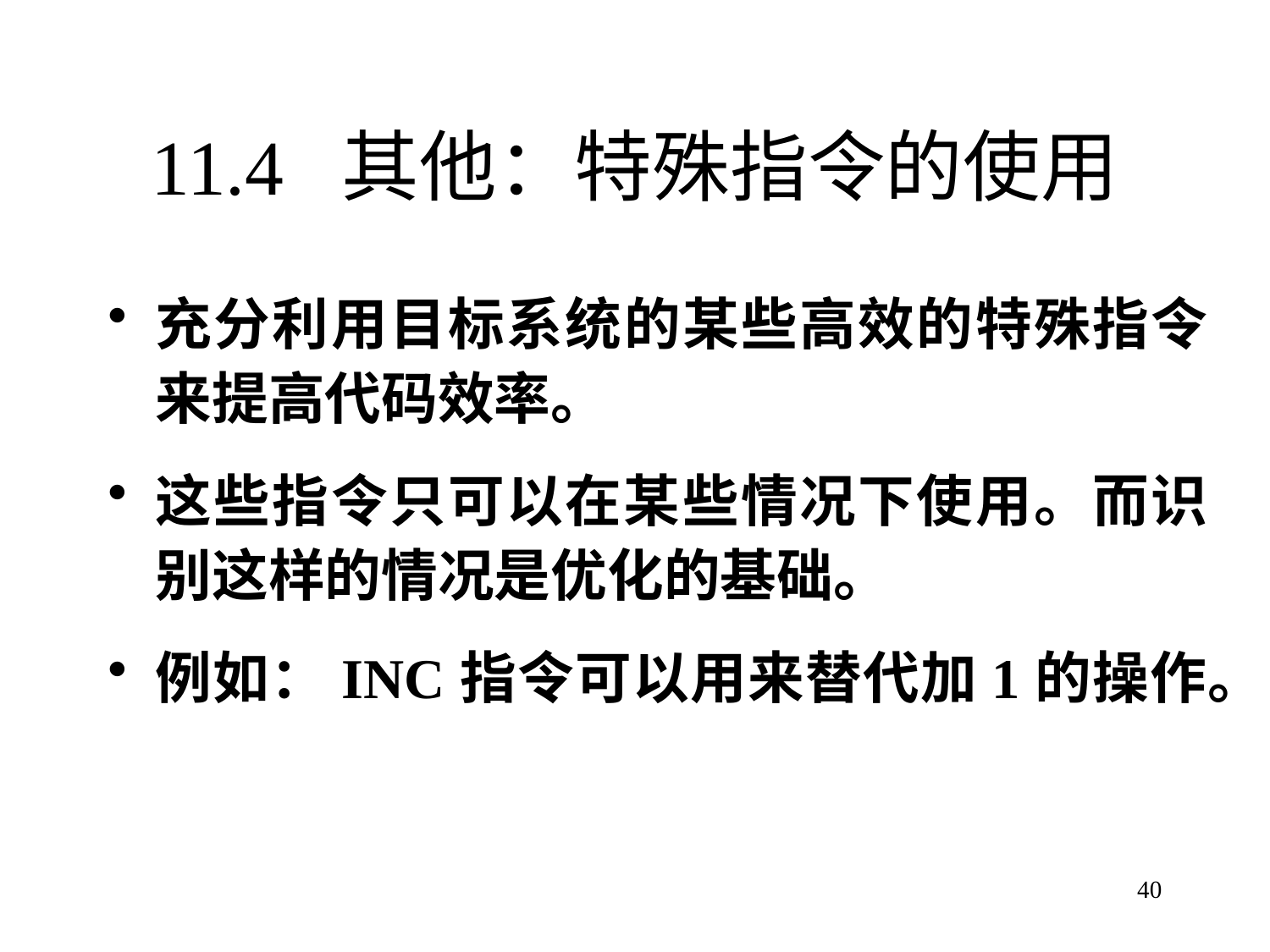

# 11.4  其他：特殊指令的使用
充分利用目标系统的某些高效的特殊指令来提高代码效率。
这些指令只可以在某些情况下使用。而识别这样的情况是优化的基础。
例如：INC指令可以用来替代加1的操作。
40